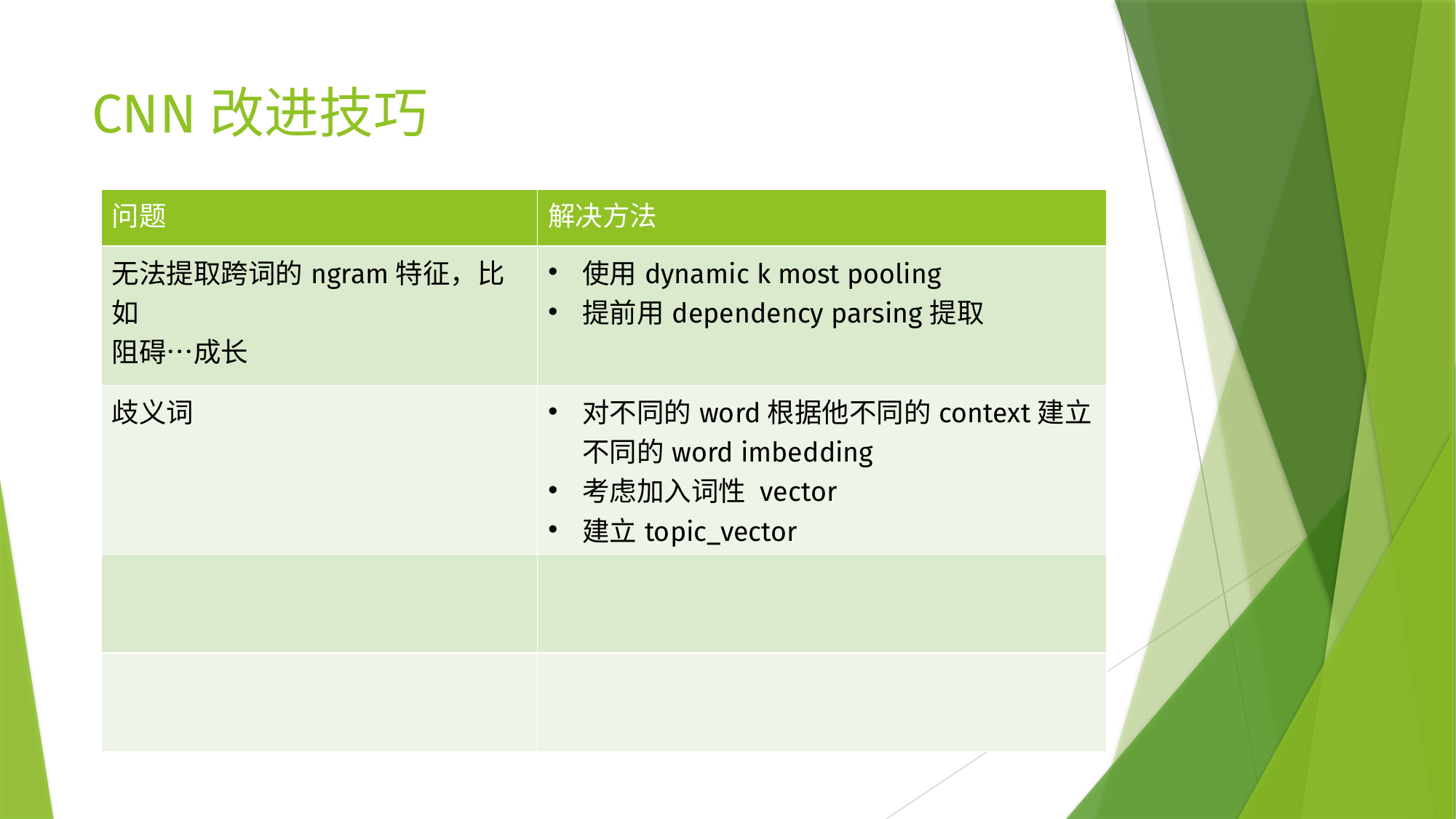

# CNN改进技巧
| 问题 | 解决方法 |
| --- | --- |
| 无法提取跨词的ngram特征，比如 阻碍…成长 | 使用dynamic k most pooling 提前用dependency parsing提取 |
| 歧义词 | 对不同的word根据他不同的context建立不同的word imbedding 考虑加入词性 vector 建立topic\_vector |
|  |  |
|  |  |